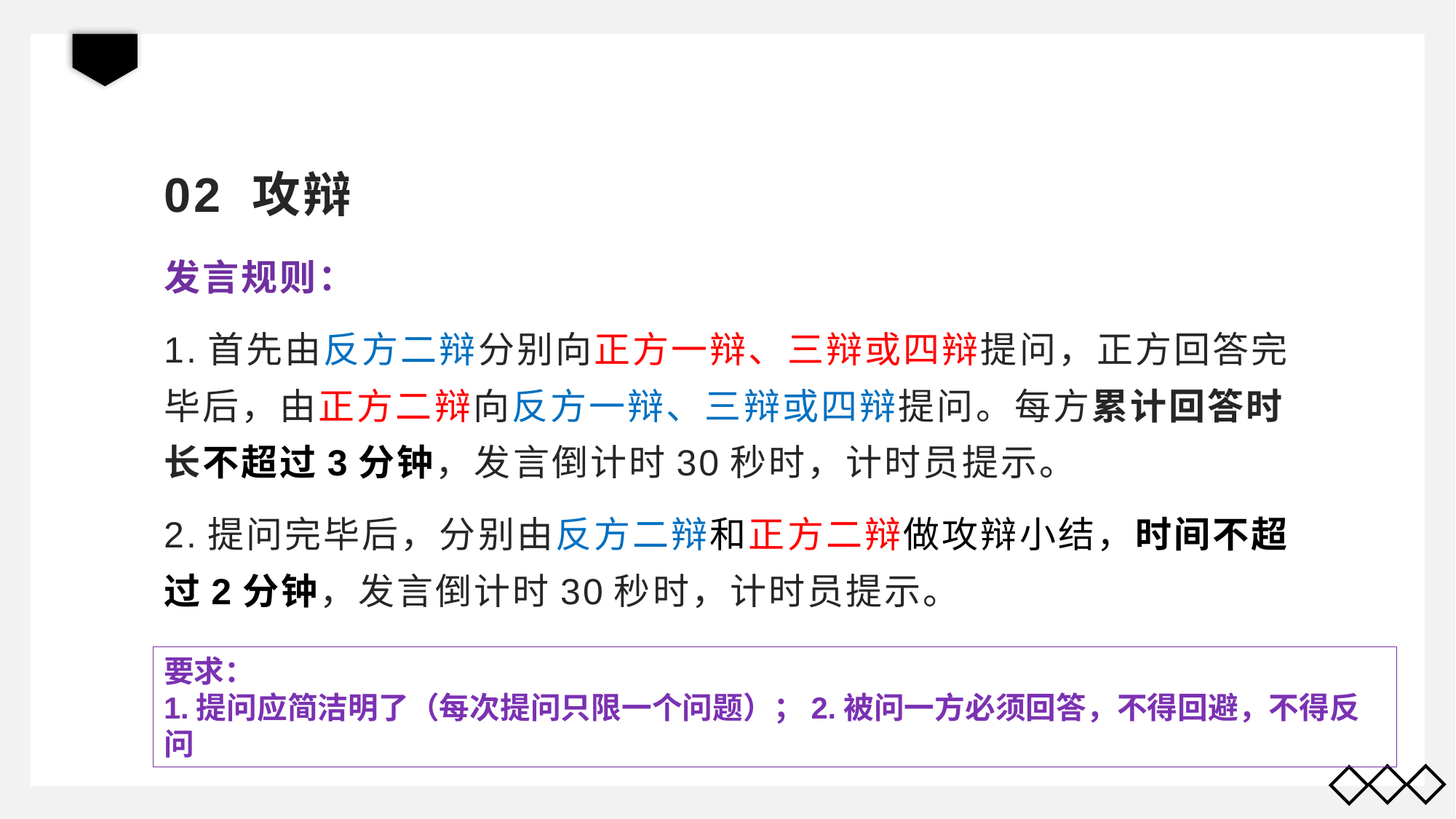

# 02 攻辩
发言规则：
1.首先由反方二辩分别向正方一辩、三辩或四辩提问，正方回答完毕后，由正方二辩向反方一辩、三辩或四辩提问。每方累计回答时长不超过3分钟，发言倒计时30秒时，计时员提示。
2.提问完毕后，分别由反方二辩和正方二辩做攻辩小结，时间不超过2分钟，发言倒计时30秒时，计时员提示。
要求：
1.提问应简洁明了（每次提问只限一个问题）；2.被问一方必须回答，不得回避，不得反问